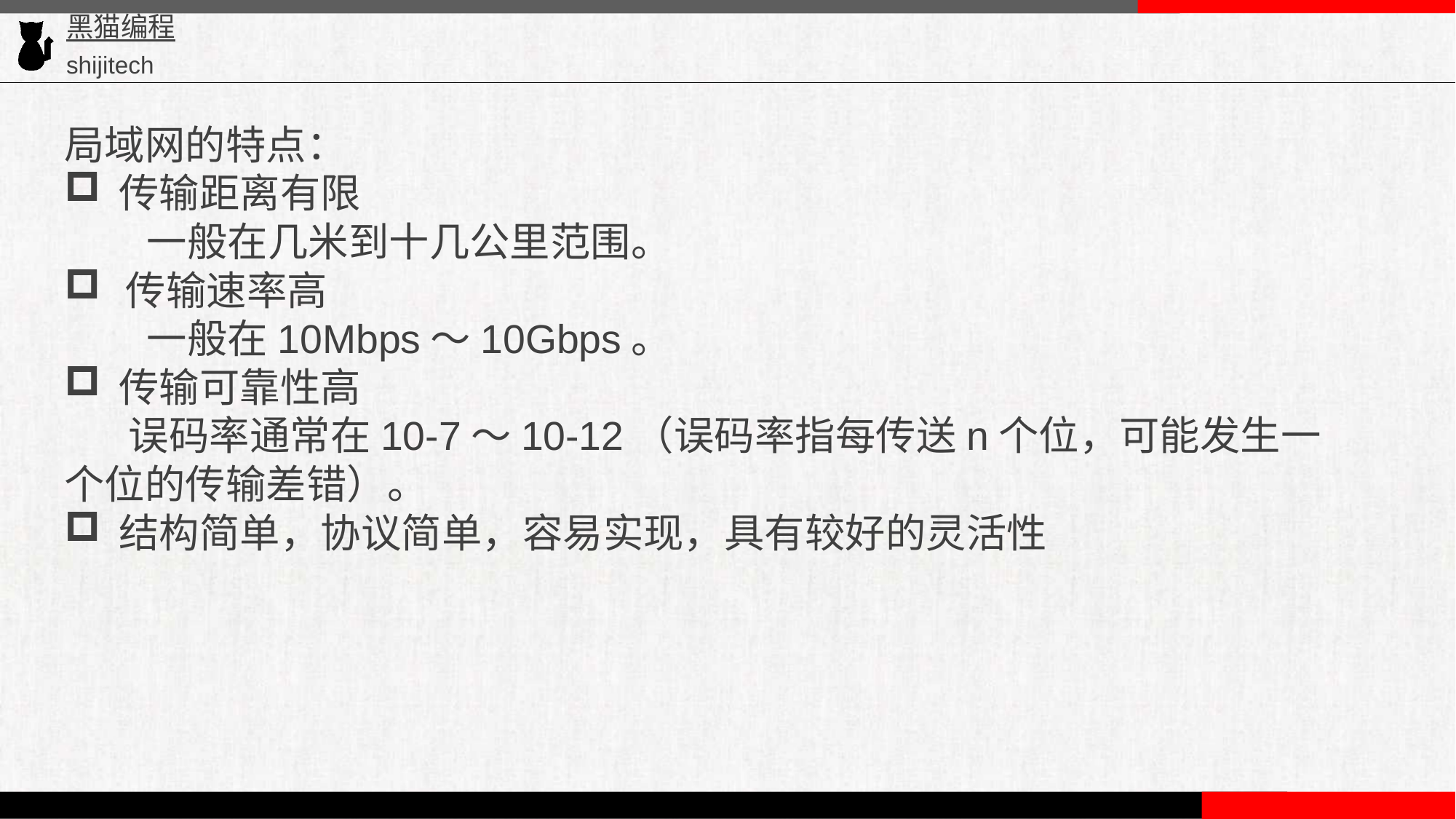

局域网的特点：
传输距离有限
        一般在几米到十几公里范围。
传输速率高
        一般在10Mbps～10Gbps。
传输可靠性高
      误码率通常在10-7～10-12（误码率指每传送n个位，可能发生一个位的传输差错）。
结构简单，协议简单，容易实现，具有较好的灵活性